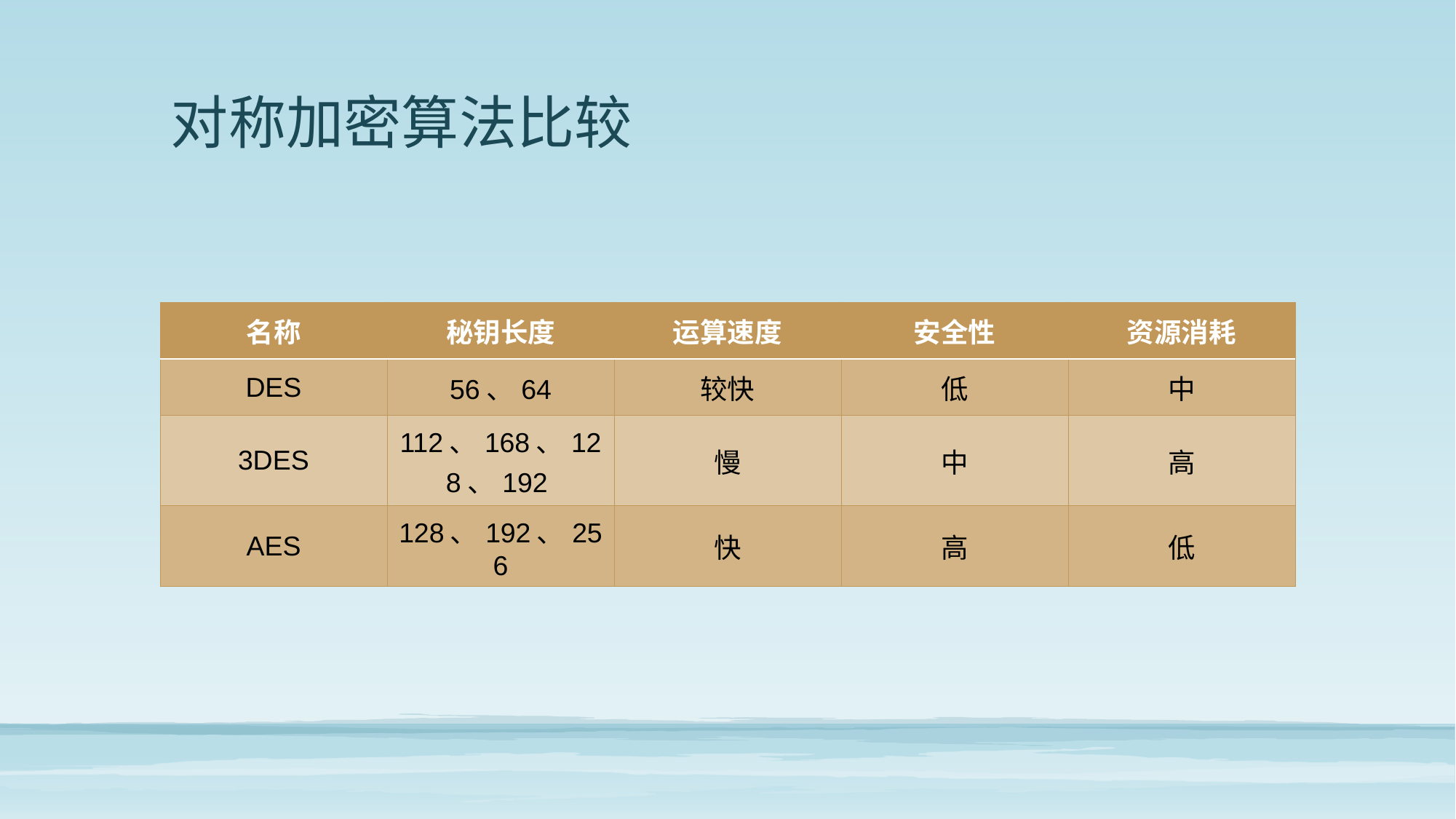

# 对称加密算法比较
| 名称 | 秘钥长度 | 运算速度 | 安全性 | 资源消耗 |
| --- | --- | --- | --- | --- |
| DES | 56、64 | 较快 | 低 | 中 |
| 3DES | 112、168、128、192 | 慢 | 中 | 高 |
| AES | 128、192、256 | 快 | 高 | 低 |